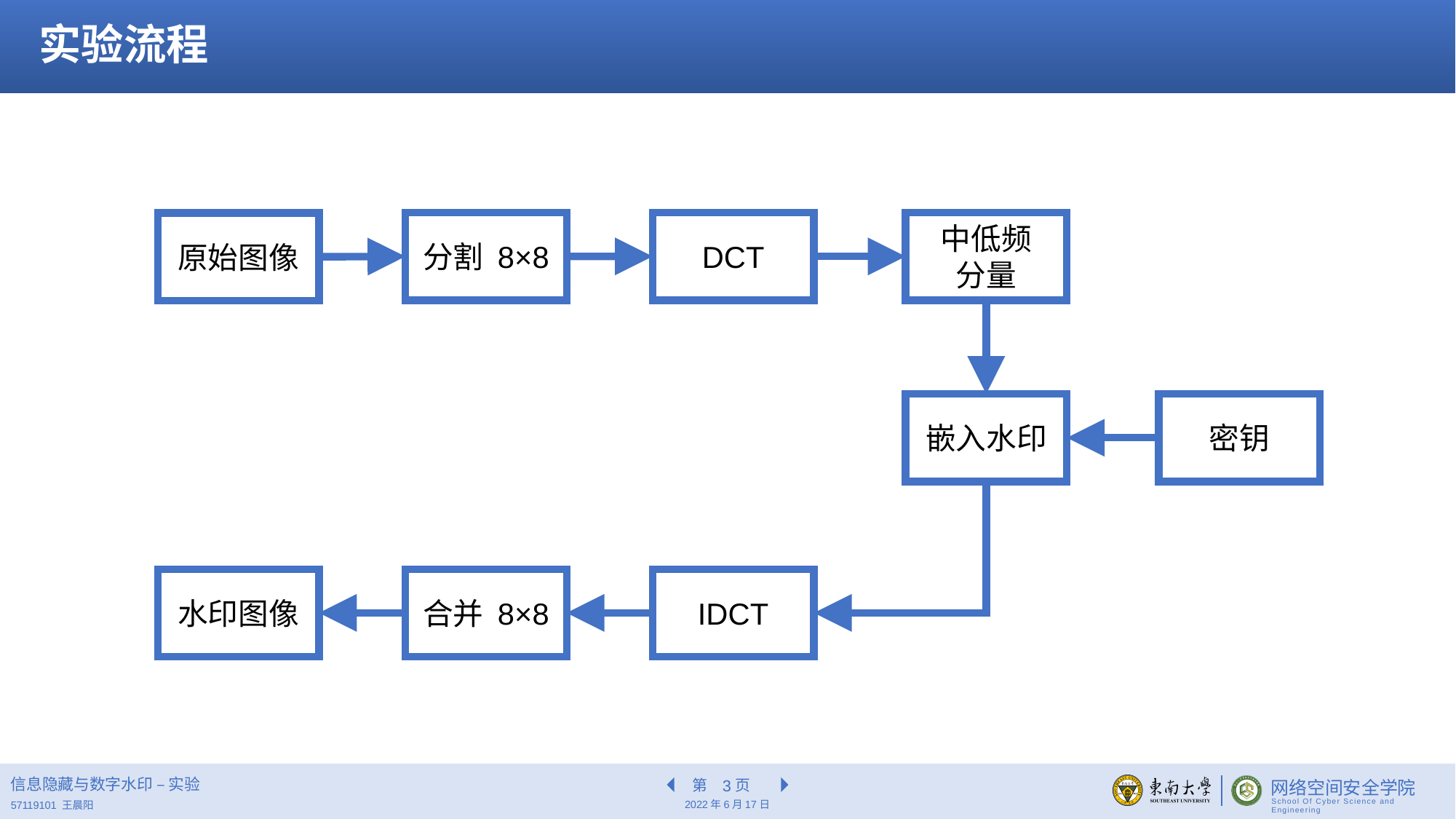

实验流程
DCT
中低频
分量
分割 8×8
原始图像
嵌入水印
密钥
水印图像
合并 8×8
IDCT
信息隐藏与数字水印 – 实验
3
2022年6月17日
57119101 王晨阳